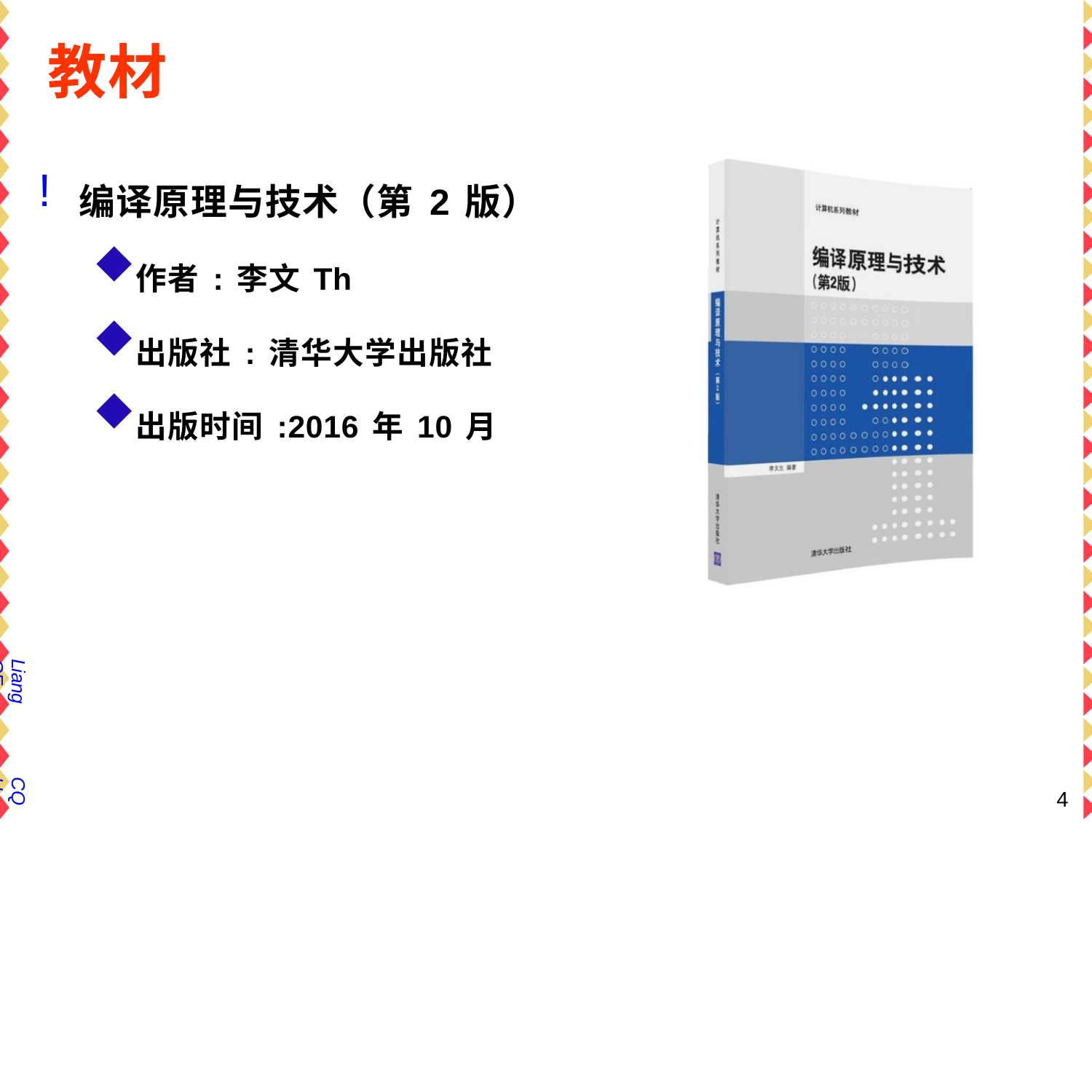

# 教材
编译原理与技术（第2版）
作者:李文Th
出版社:清华大学出版社
出版时间:2016年10月

Liang GE
CQU
4